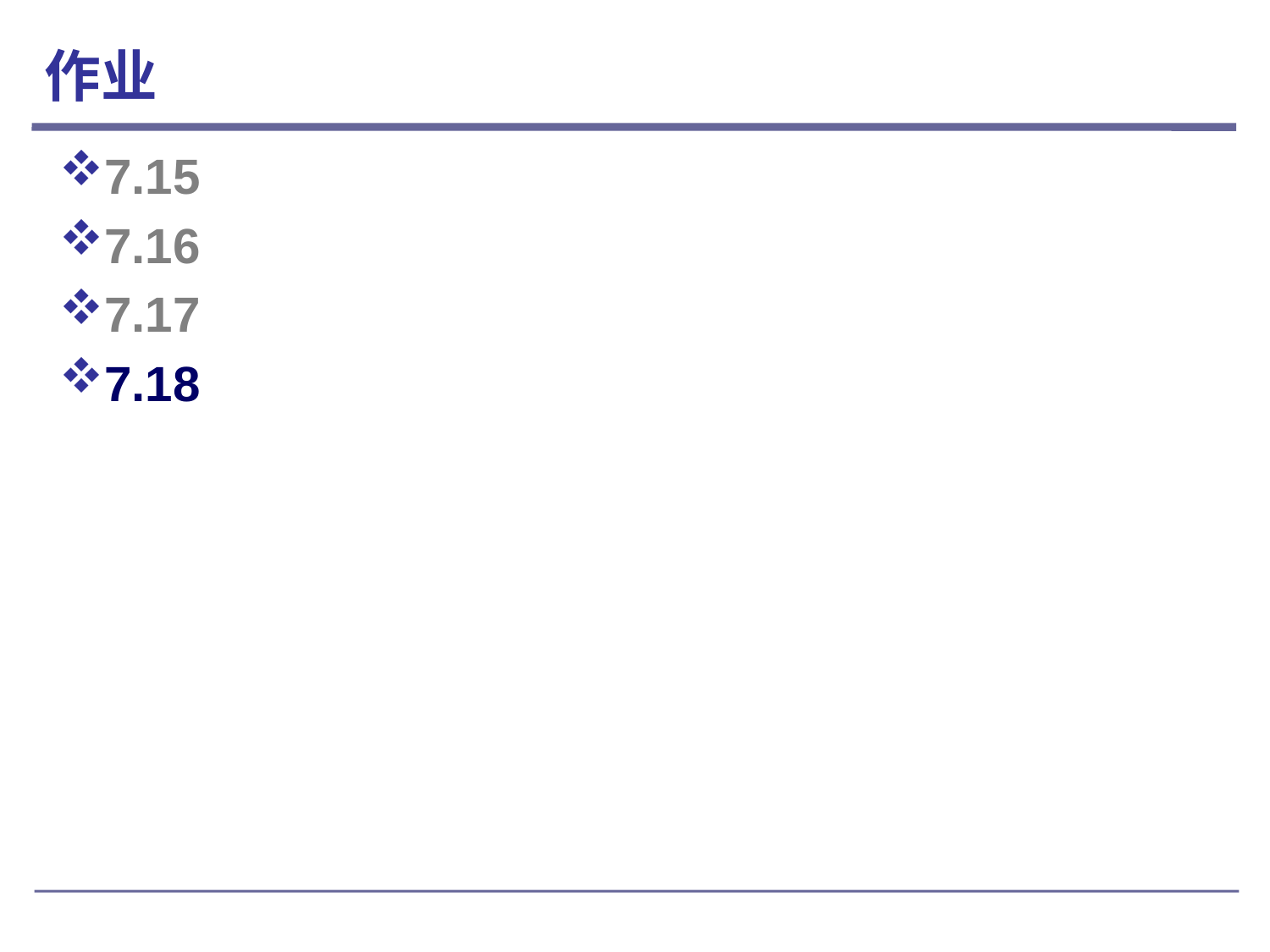

# 作业
7.15
7.16
7.17
7.18

45